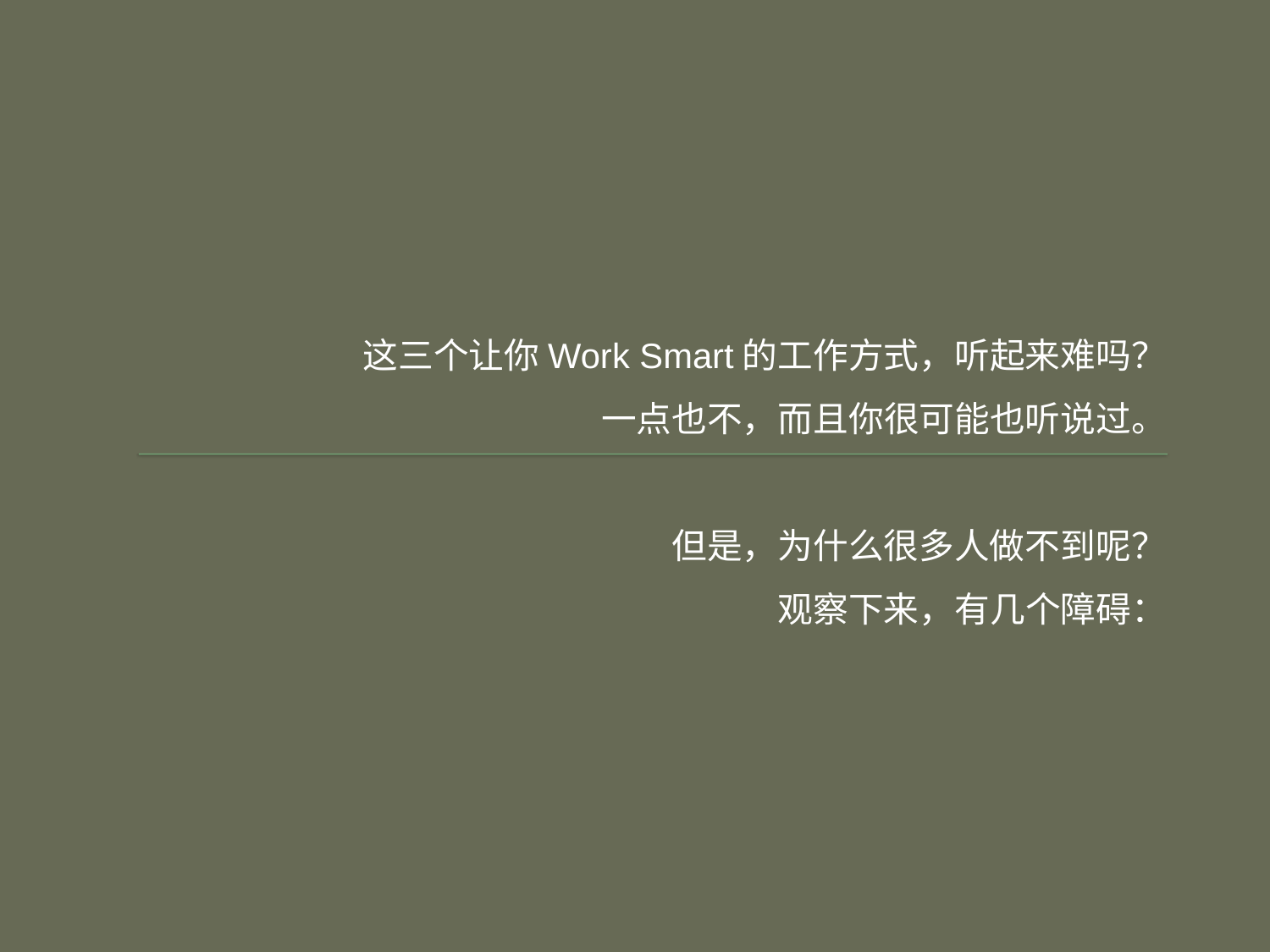

这三个让你Work Smart的工作方式，听起来难吗？
一点也不，而且你很可能也听说过。

但是，为什么很多人做不到呢？
观察下来，有几个障碍：